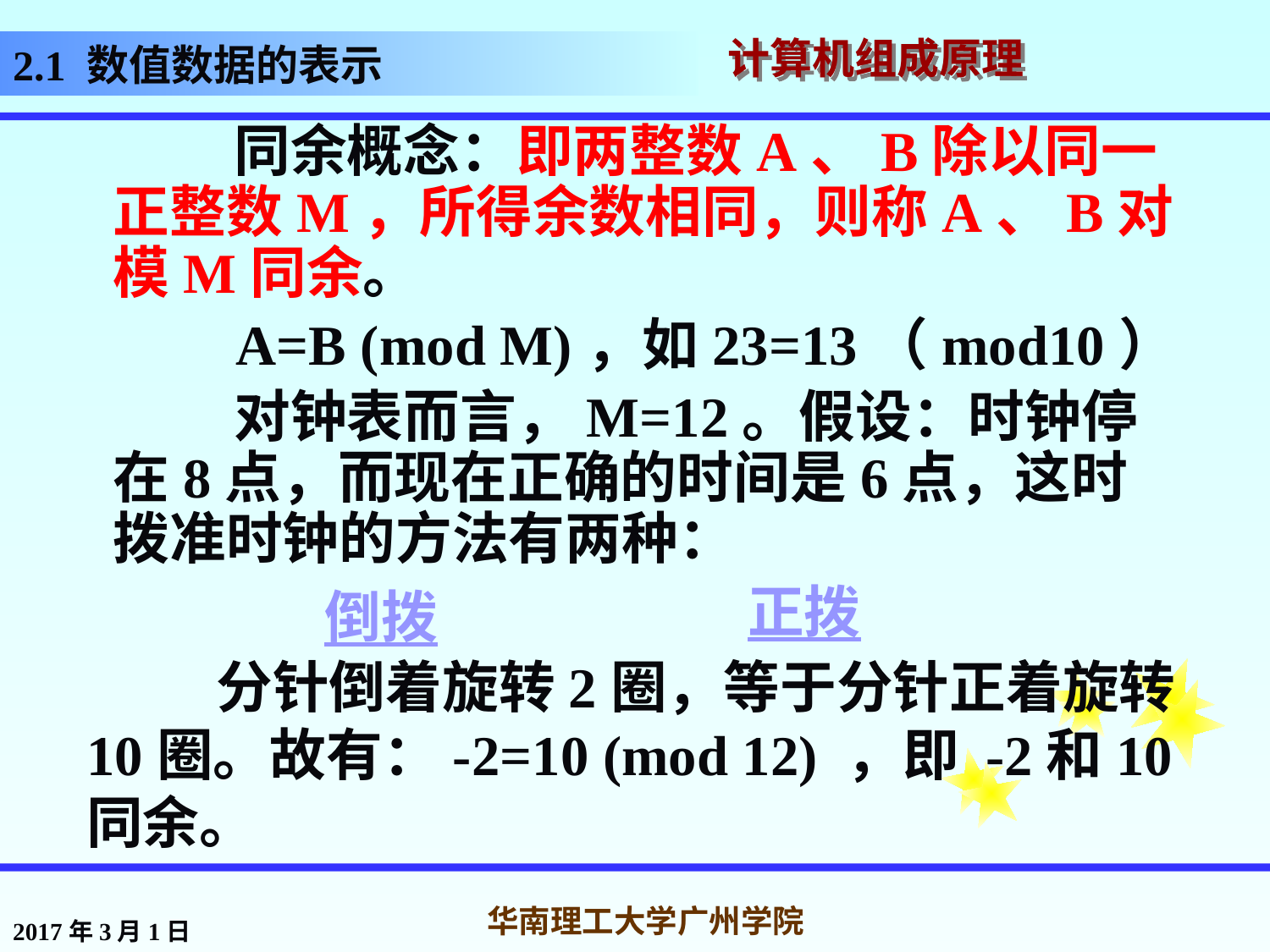

2.1 数值数据的表示
            同余概念：即两整数A、B除以同一正整数M，所得余数相同，则称A、B对模M同余。
            A=B (mod M)，如23=13（mod10）
            对钟表而言，M=12。假设：时钟停在8点，而现在正确的时间是6点，这时拨准时钟的方法有两种：
正拨
倒拨
         分针倒着旋转2圈，等于分针正着旋转10圈。故有：-2=10 (mod 12) ，即 -2和10同余。
2017年3月1日
华南理工大学广州学院